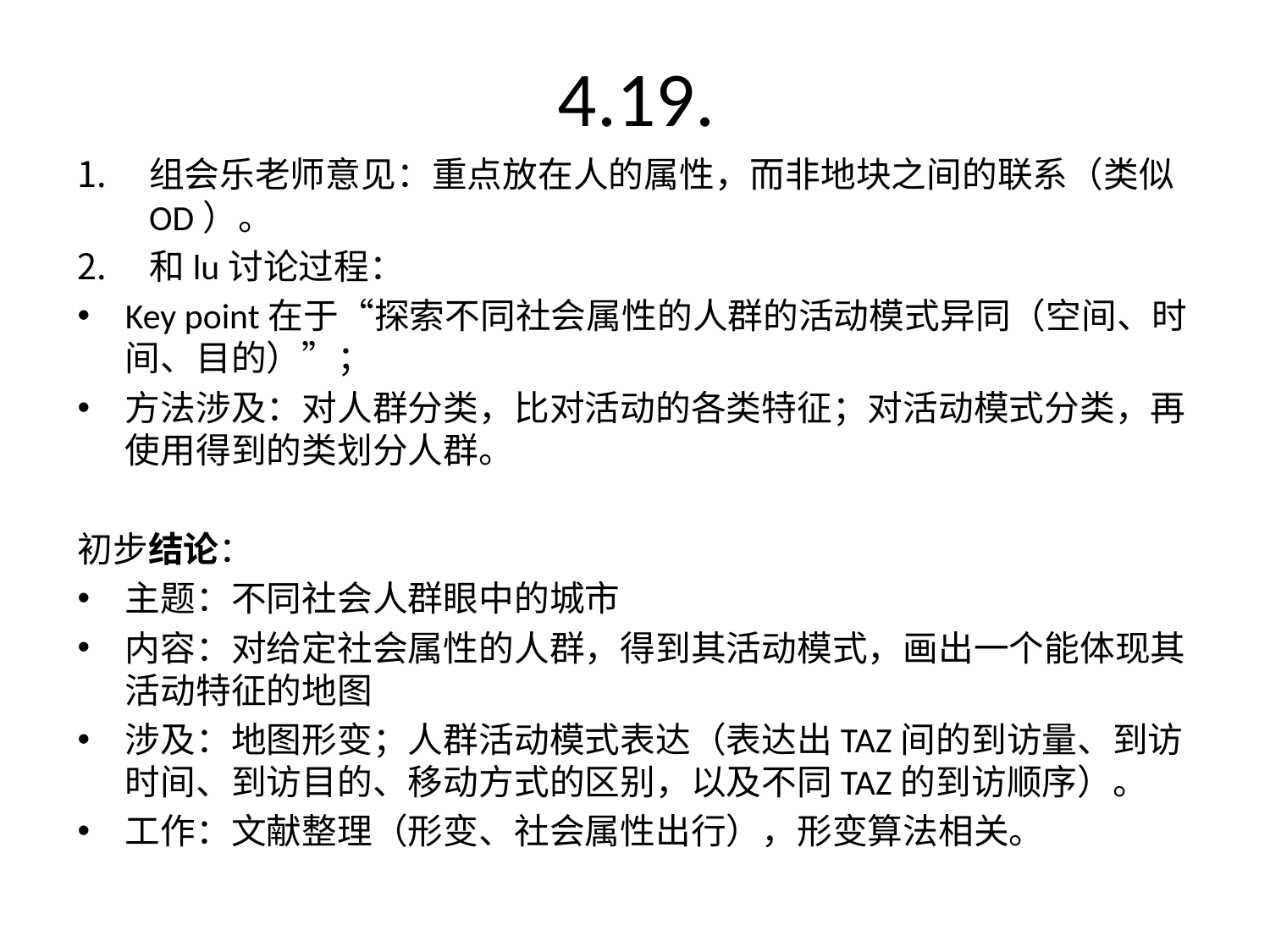

# 4.19.
组会乐老师意见：重点放在人的属性，而非地块之间的联系（类似OD）。
和lu讨论过程：
Key point在于“探索不同社会属性的人群的活动模式异同（空间、时间、目的）”；
方法涉及：对人群分类，比对活动的各类特征；对活动模式分类，再使用得到的类划分人群。

初步结论：
主题：不同社会人群眼中的城市
内容：对给定社会属性的人群，得到其活动模式，画出一个能体现其活动特征的地图
涉及：地图形变；人群活动模式表达（表达出TAZ间的到访量、到访时间、到访目的、移动方式的区别，以及不同TAZ的到访顺序）。
工作：文献整理（形变、社会属性出行），形变算法相关。